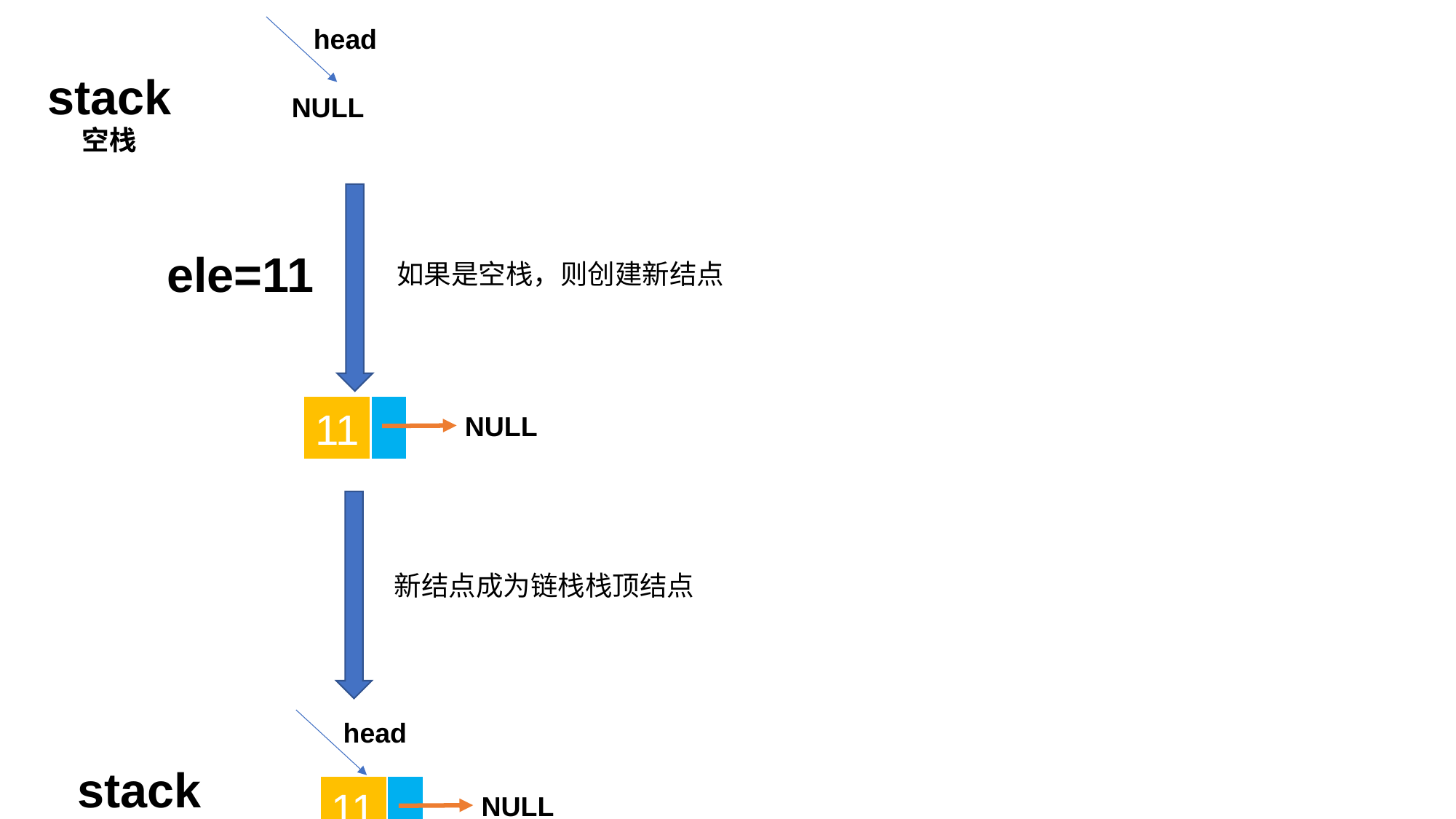

head
stack
NULL
空栈

ele=11
如果是空栈，则创建新结点
11

NULL

新结点成为链栈栈顶结点
head
stack
11

NULL